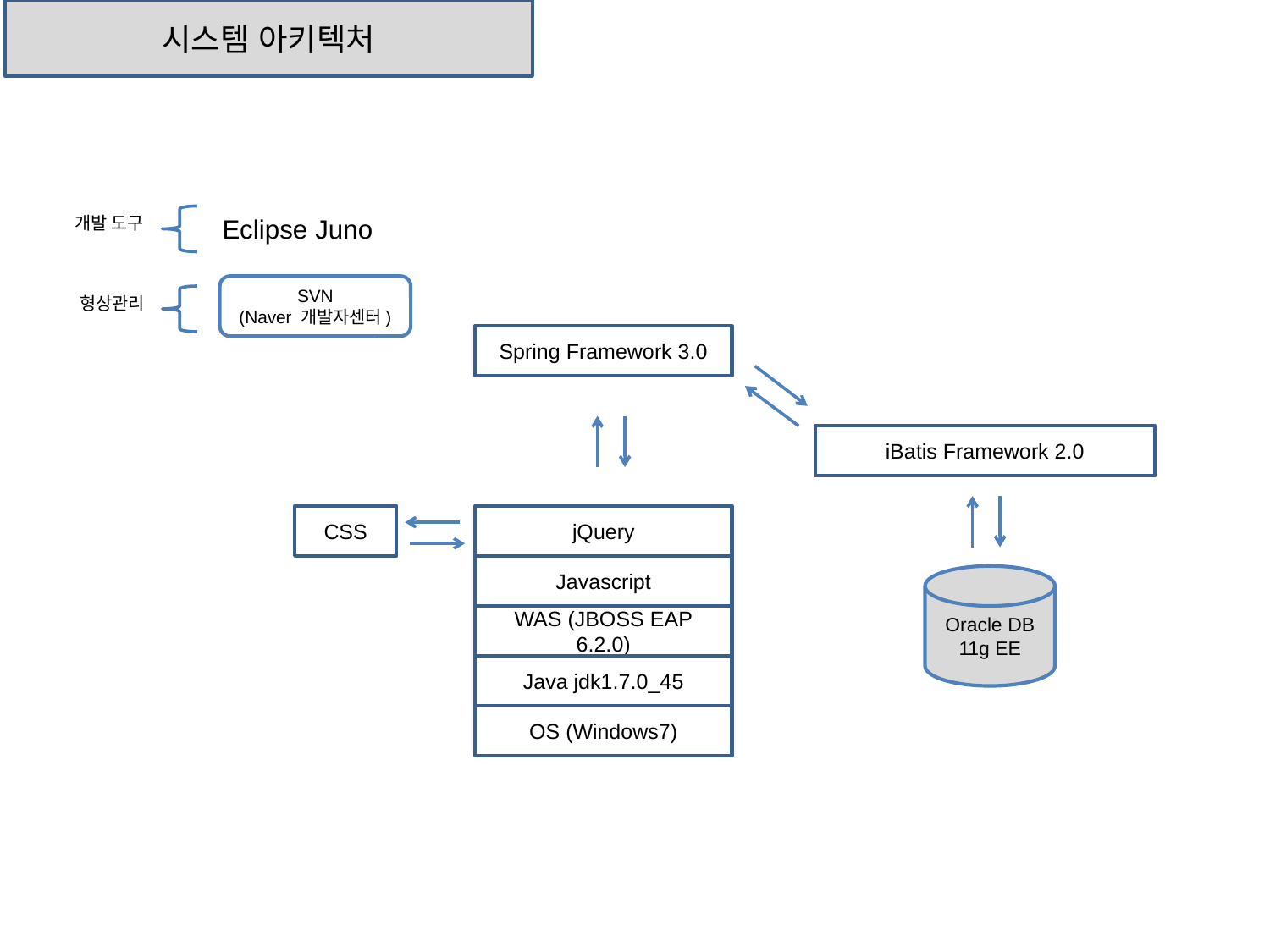

시스템 아키텍처
개발 도구

Eclipse Juno
SVN
(Naver 개발자센터)
형상관리

Spring Framework 3.0
iBatis Framework 2.0
CSS
jQuery
Javascript

Oracle DB
11g EE

WAS (JBOSS EAP 6.2.0)
Java jdk1.7.0_45
OS (Windows7)